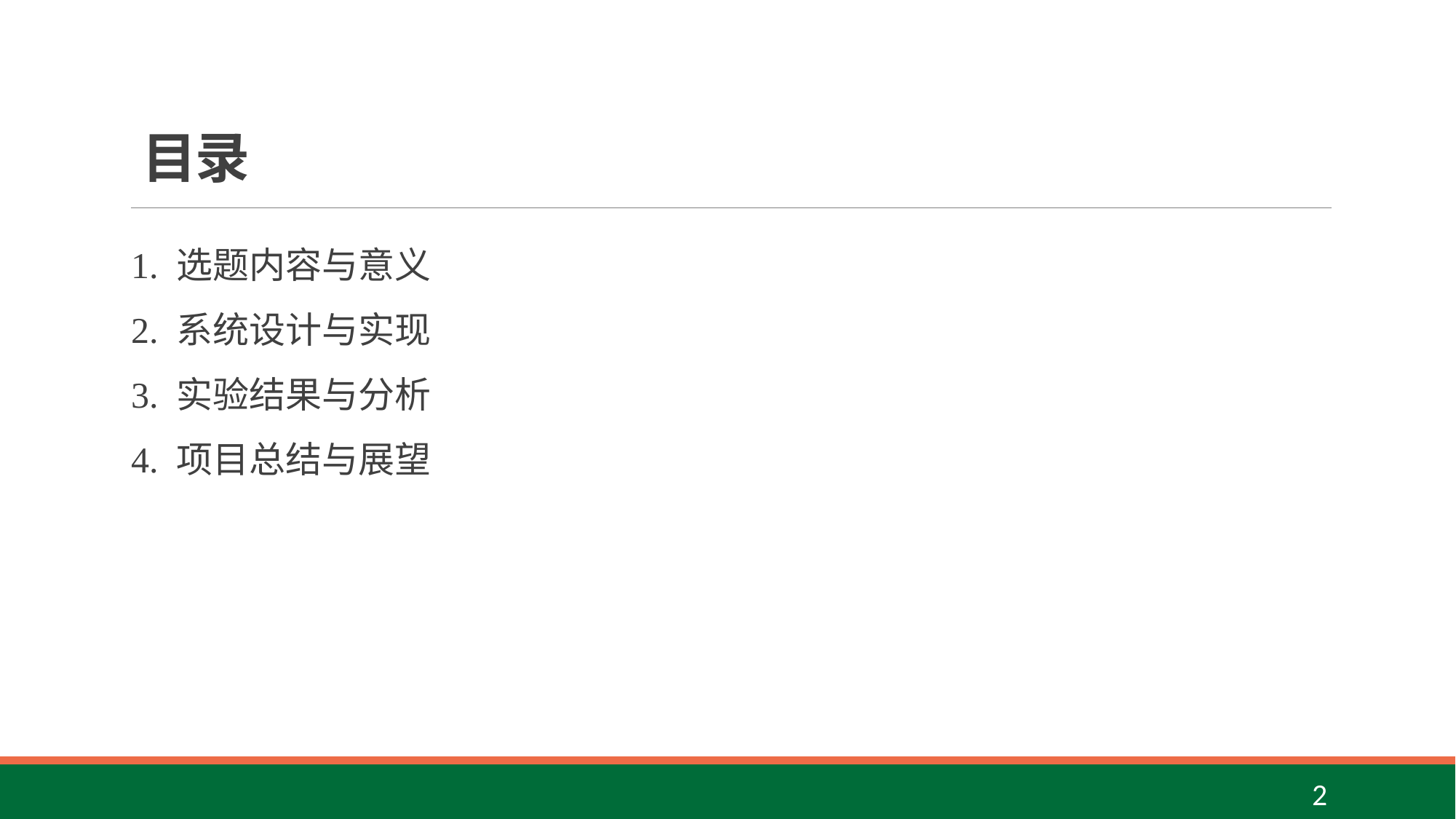

# 目录
1. 选题内容与意义
2. 系统设计与实现
3. 实验结果与分析
4. 项目总结与展望
2